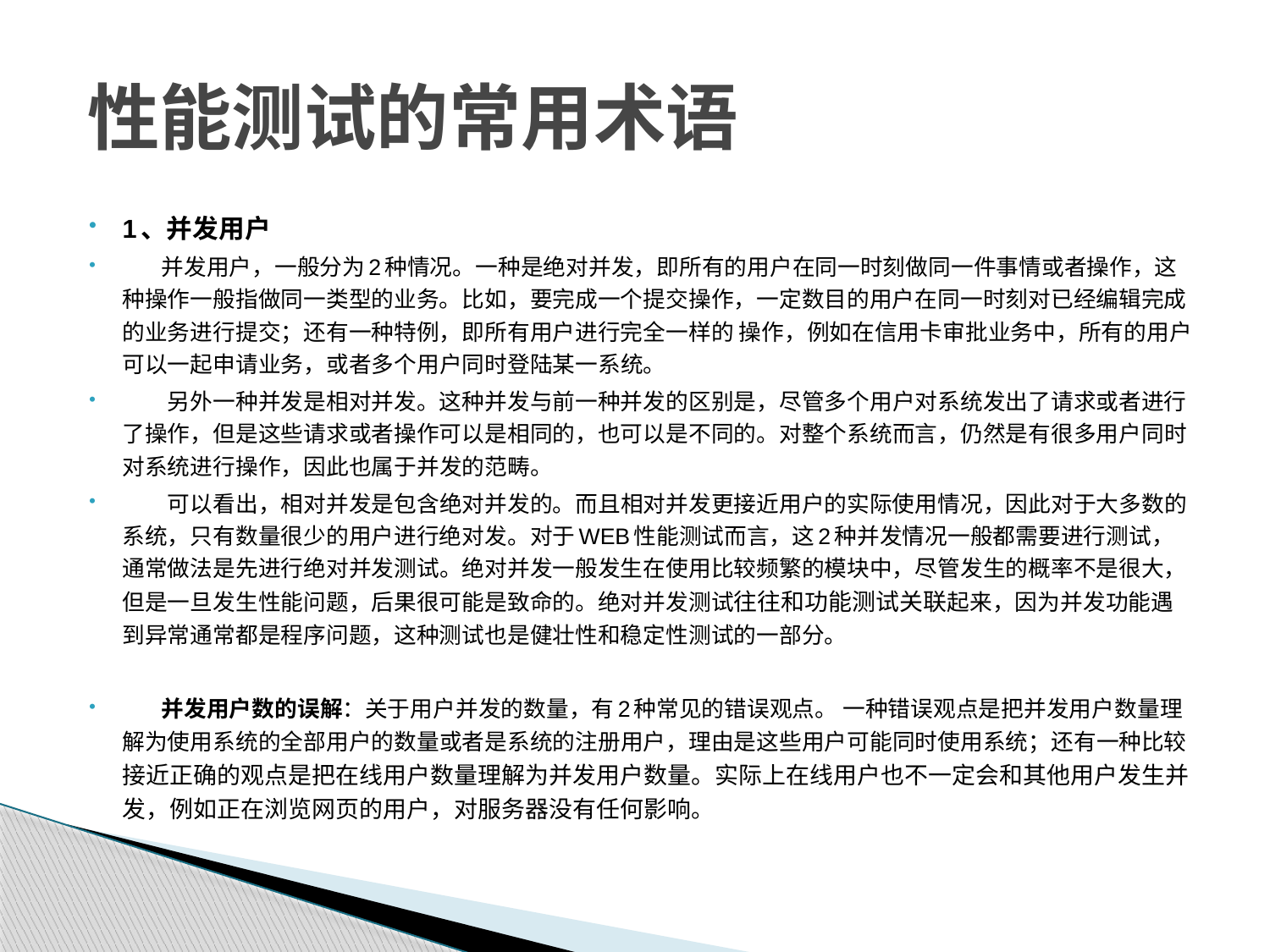

性能测试的常用术语
1、并发用户
       并发用户，一般分为2种情况。一种是绝对并发，即所有的用户在同一时刻做同一件事情或者操作，这种操作一般指做同一类型的业务。比如，要完成一个提交操作，一定数目的用户在同一时刻对已经编辑完成的业务进行提交；还有一种特例，即所有用户进行完全一样的 操作，例如在信用卡审批业务中，所有的用户可以一起申请业务，或者多个用户同时登陆某一系统。
　　另外一种并发是相对并发。这种并发与前一种并发的区别是，尽管多个用户对系统发出了请求或者进行了操作，但是这些请求或者操作可以是相同的，也可以是不同的。对整个系统而言，仍然是有很多用户同时对系统进行操作，因此也属于并发的范畴。
　　可以看出，相对并发是包含绝对并发的。而且相对并发更接近用户的实际使用情况，因此对于大多数的系统，只有数量很少的用户进行绝对发。对于WEB性能测试而言，这2种并发情况一般都需要进行测试，通常做法是先进行绝对并发测试。绝对并发一般发生在使用比较频繁的模块中，尽管发生的概率不是很大，但是一旦发生性能问题，后果很可能是致命的。绝对并发测试往往和功能测试关联起来，因为并发功能遇到异常通常都是程序问题，这种测试也是健壮性和稳定性测试的一部分。

       并发用户数的误解：关于用户并发的数量，有2种常见的错误观点。 一种错误观点是把并发用户数量理解为使用系统的全部用户的数量或者是系统的注册用户，理由是这些用户可能同时使用系统；还有一种比较接近正确的观点是把在线用户数量理解为并发用户数量。实际上在线用户也不一定会和其他用户发生并发，例如正在浏览网页的用户，对服务器没有任何影响。